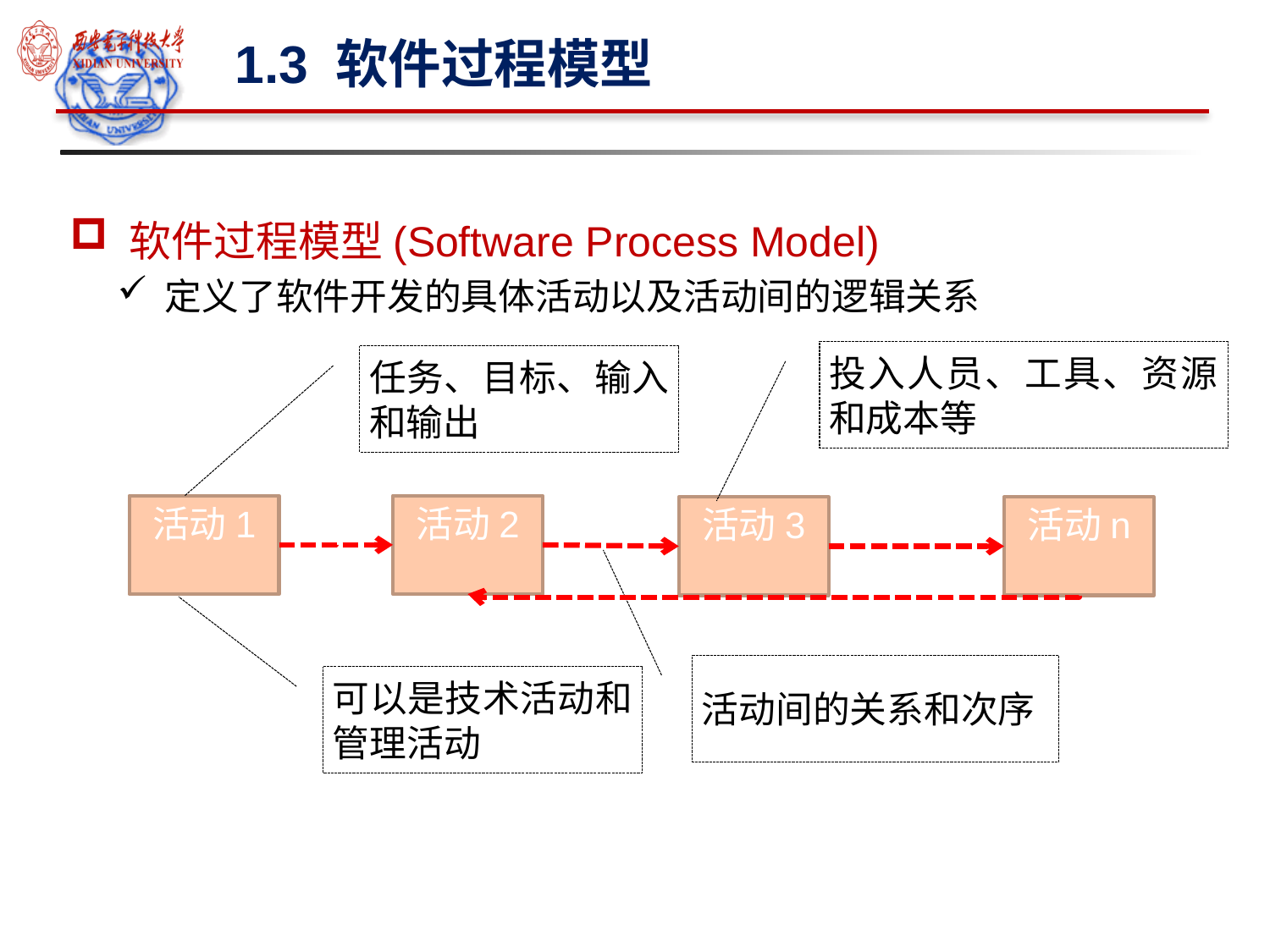

# 1.3 软件过程模型
 软件过程模型(Software Process Model)
定义了软件开发的具体活动以及活动间的逻辑关系

投入人员、工具、资源和成本等
任务、目标、输入和输出
活动1
活动2
活动3
活动n
活动间的关系和次序
可以是技术活动和管理活动